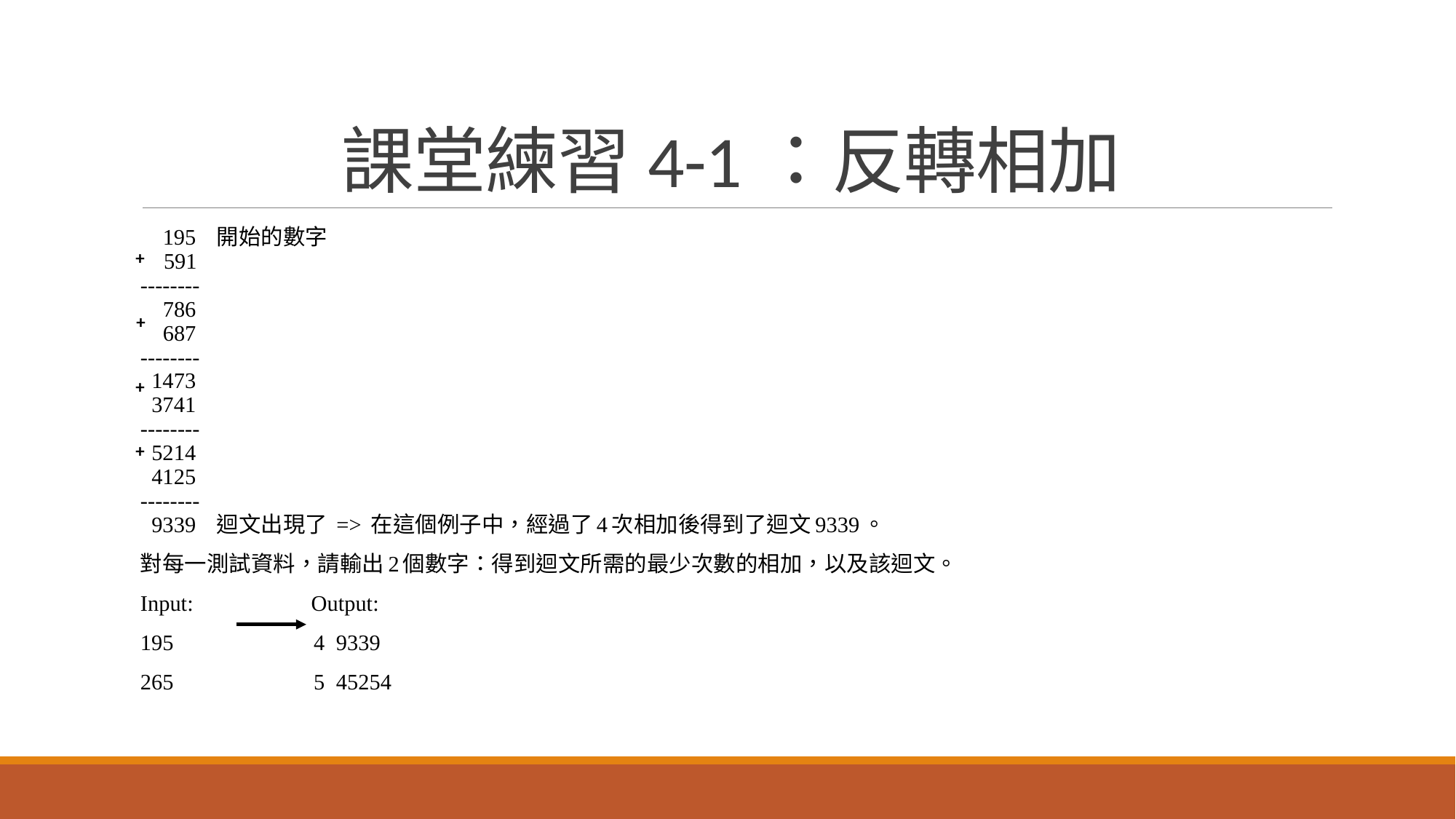

# 課堂練習4-1：反轉相加
    195   開始的數字
    591
--------
    786
    687
--------
  1473
  3741
--------
  5214
  4125
--------
  9339   迴文出現了 => 在這個例子中，經過了4次相加後得到了迴文9339。
對每一測試資料，請輸出2個數字：得到迴文所需的最少次數的相加，以及該迴文。
Input:                     Output:
195                         4  9339
265                         5  45254

+
+
+
+